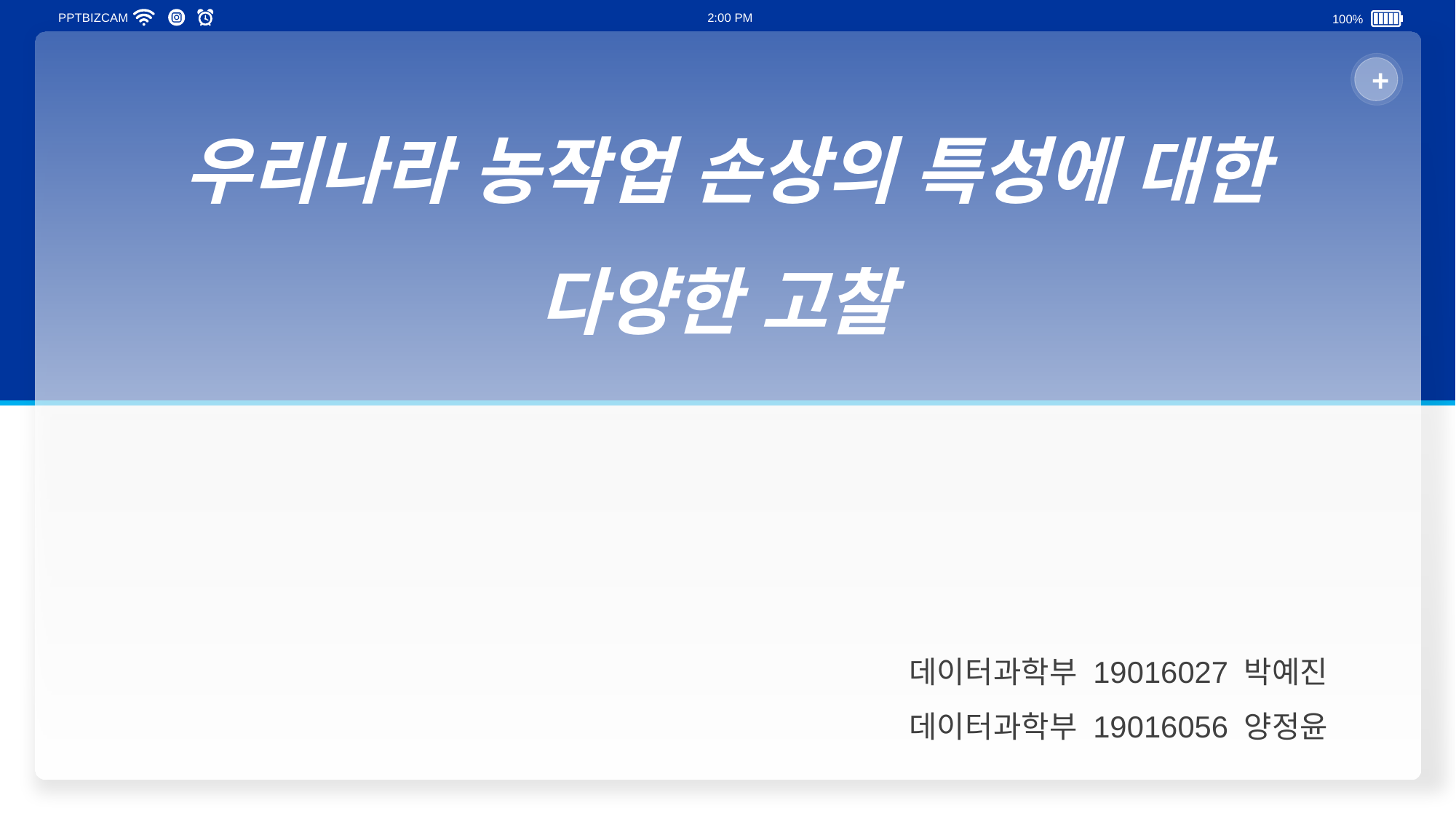

PPTBIZCAM
2:00 PM
100%

+
우리나라 농작업 손상의 특성에 대한 다양한 고찰
데이터과학부 19016027 박예진
데이터과학부 19016056 양정윤